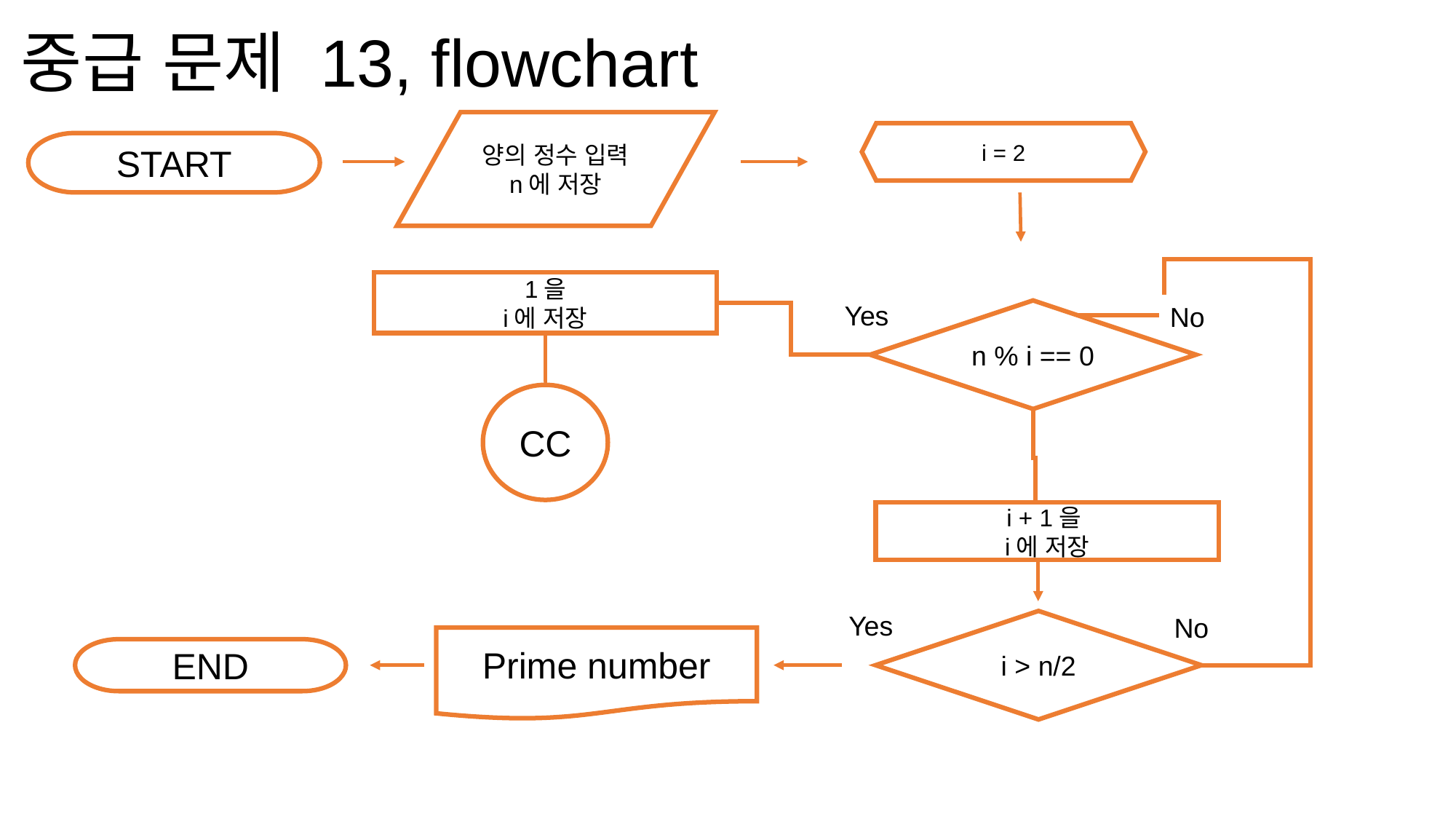

# 중급 문제 13, flowchart
양의 정수 입력
n에 저장
i = 2
START
1을
i에 저장
Yes
No
n % i == 0
CC
i + 1을
i에 저장
Yes
No
i > n/2
Prime number
END